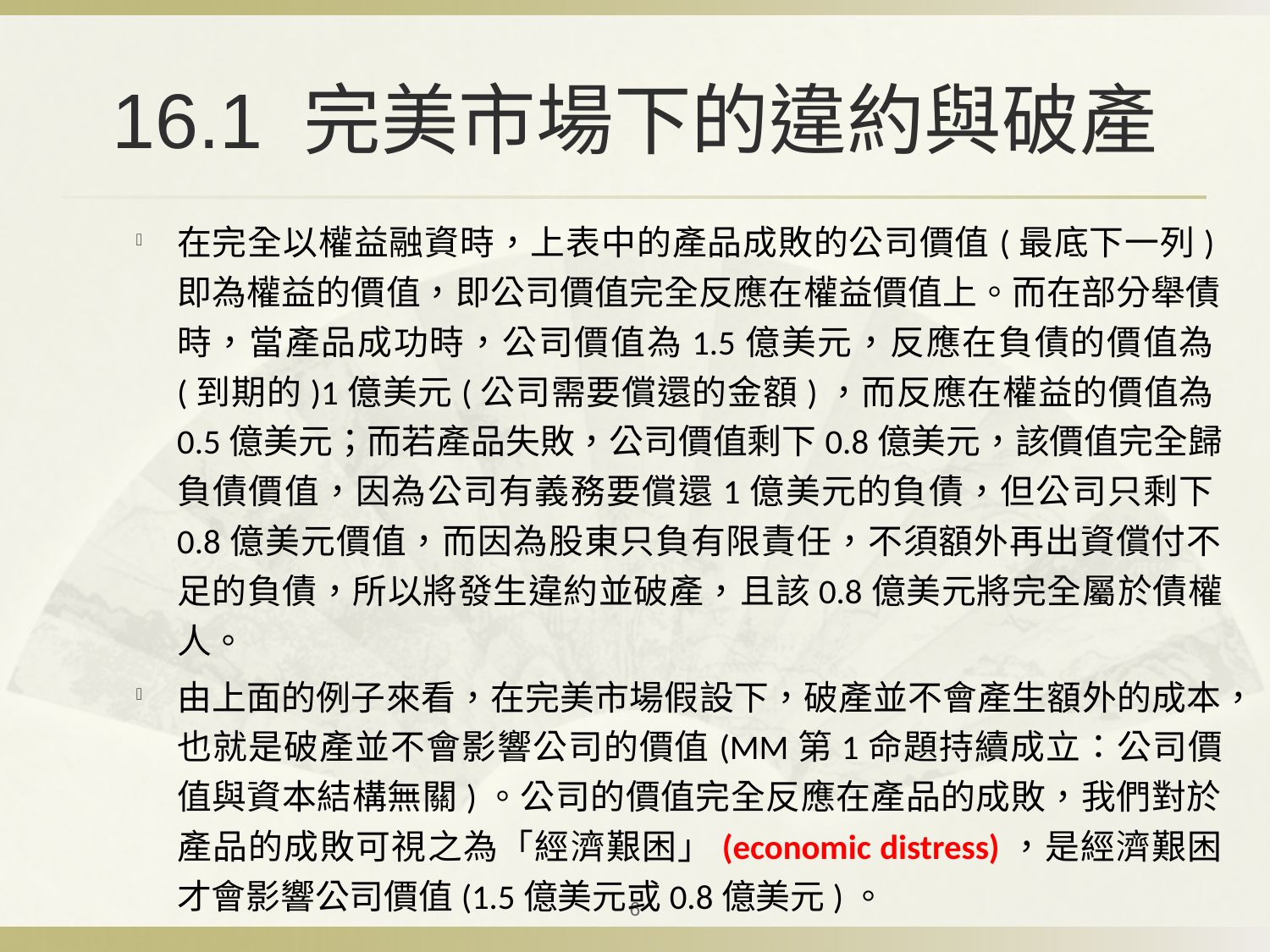

# 16.1 完美市場下的違約與破產
在完全以權益融資時，上表中的產品成敗的公司價值(最底下一列)即為權益的價值，即公司價值完全反應在權益價值上。而在部分舉債時，當產品成功時，公司價值為1.5億美元，反應在負債的價值為(到期的)1億美元(公司需要償還的金額)，而反應在權益的價值為0.5億美元；而若產品失敗，公司價值剩下0.8億美元，該價值完全歸負債價值，因為公司有義務要償還1億美元的負債，但公司只剩下0.8億美元價值，而因為股東只負有限責任，不須額外再出資償付不足的負債，所以將發生違約並破產，且該0.8億美元將完全屬於債權人。
由上面的例子來看，在完美市場假設下，破產並不會產生額外的成本，也就是破產並不會影響公司的價值(MM第1命題持續成立：公司價值與資本結構無關)。公司的價值完全反應在產品的成敗，我們對於產品的成敗可視之為「經濟艱困」(economic distress)，是經濟艱困才會影響公司價值(1.5億美元或0.8億美元)。
6